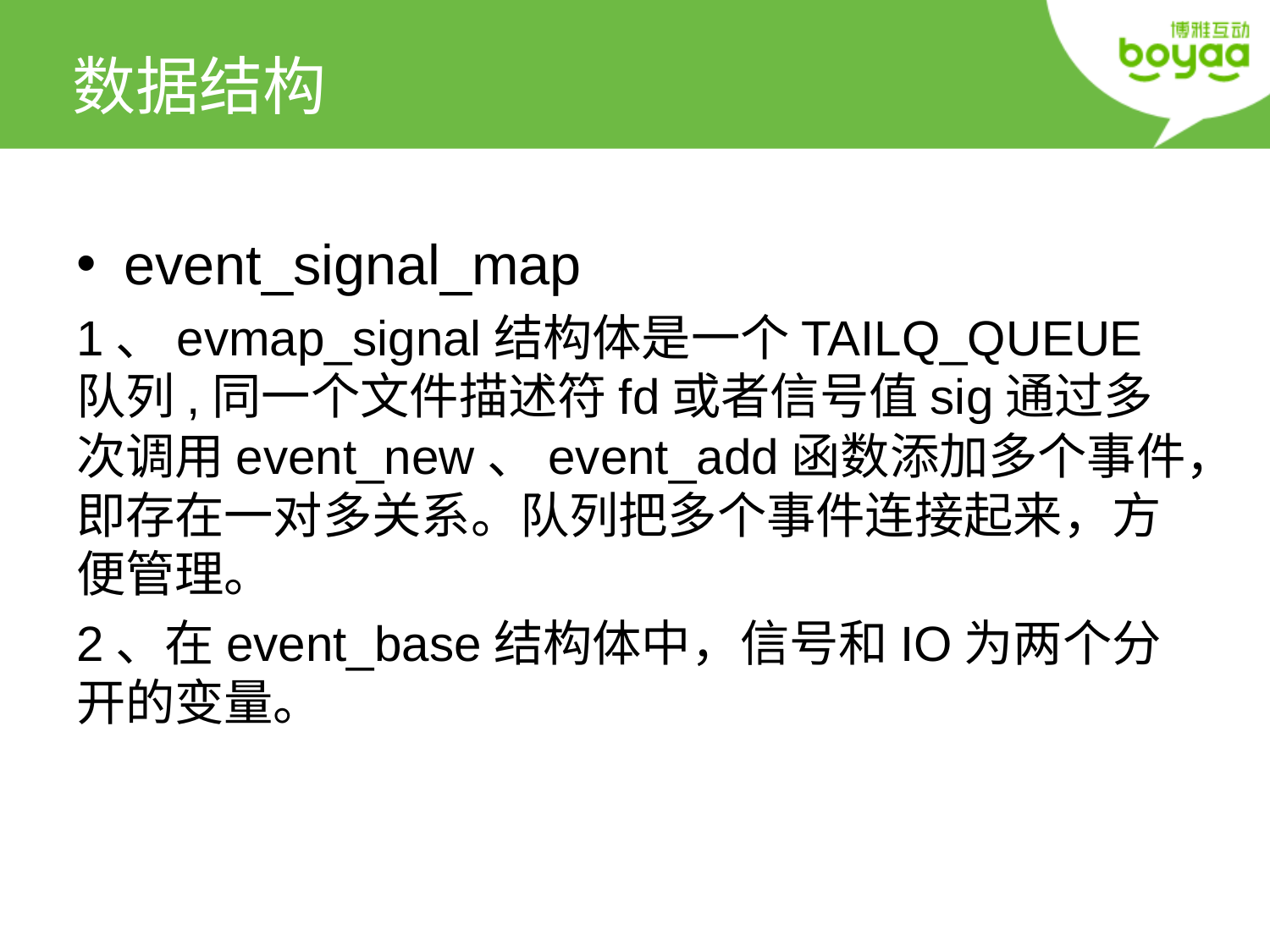

# 数据结构
event_signal_map
1、evmap_signal结构体是一个TAILQ_QUEUE队列,同一个文件描述符fd或者信号值sig通过多次调用event_new、event_add函数添加多个事件，即存在一对多关系。队列把多个事件连接起来，方便管理。
2、在event_base结构体中，信号和IO为两个分开的变量。